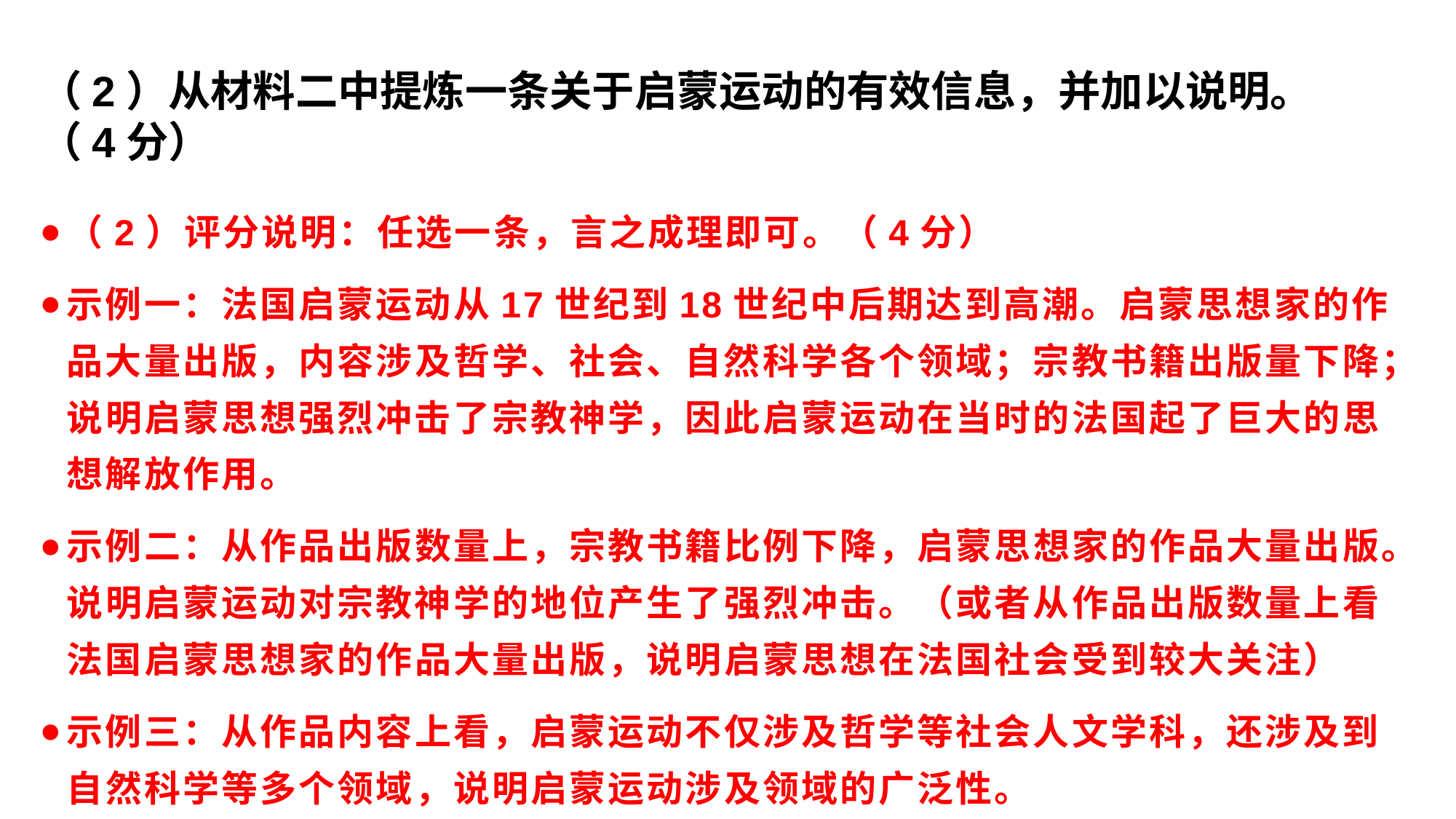

（2）从材料二中提炼一条关于启蒙运动的有效信息，并加以说明。（4分）
（2）评分说明：任选一条，言之成理即可。（4分）
示例一：法国启蒙运动从17世纪到18世纪中后期达到高潮。启蒙思想家的作品大量出版，内容涉及哲学、社会、自然科学各个领域；宗教书籍出版量下降；说明启蒙思想强烈冲击了宗教神学，因此启蒙运动在当时的法国起了巨大的思想解放作用。
示例二：从作品出版数量上，宗教书籍比例下降，启蒙思想家的作品大量出版。说明启蒙运动对宗教神学的地位产生了强烈冲击。（或者从作品出版数量上看法国启蒙思想家的作品大量出版，说明启蒙思想在法国社会受到较大关注）
示例三：从作品内容上看，启蒙运动不仅涉及哲学等社会人文学科，还涉及到自然科学等多个领域，说明启蒙运动涉及领域的广泛性。